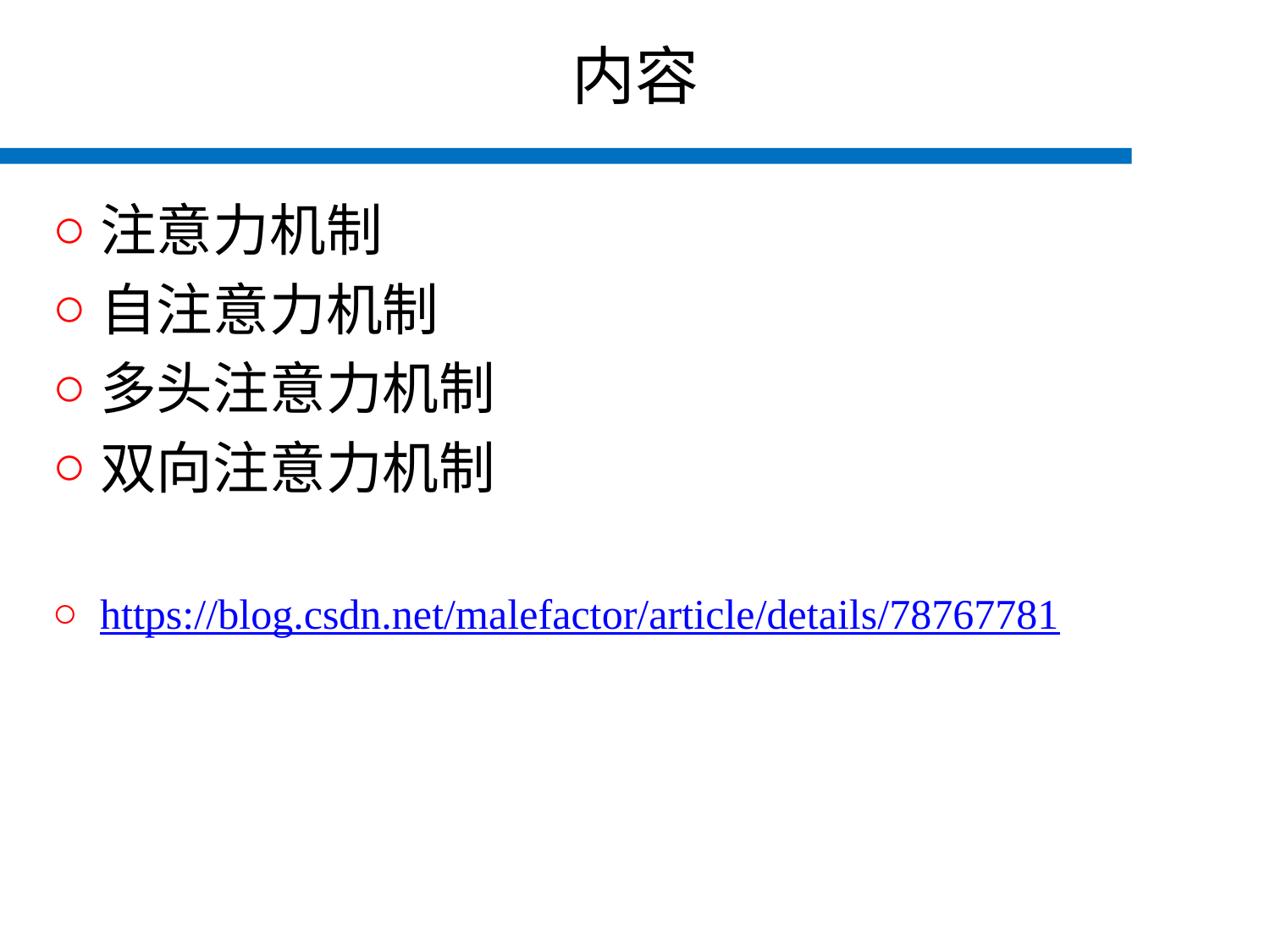

# 内容
注意力机制
自注意力机制
多头注意力机制
双向注意力机制

https://blog.csdn.net/malefactor/article/details/78767781